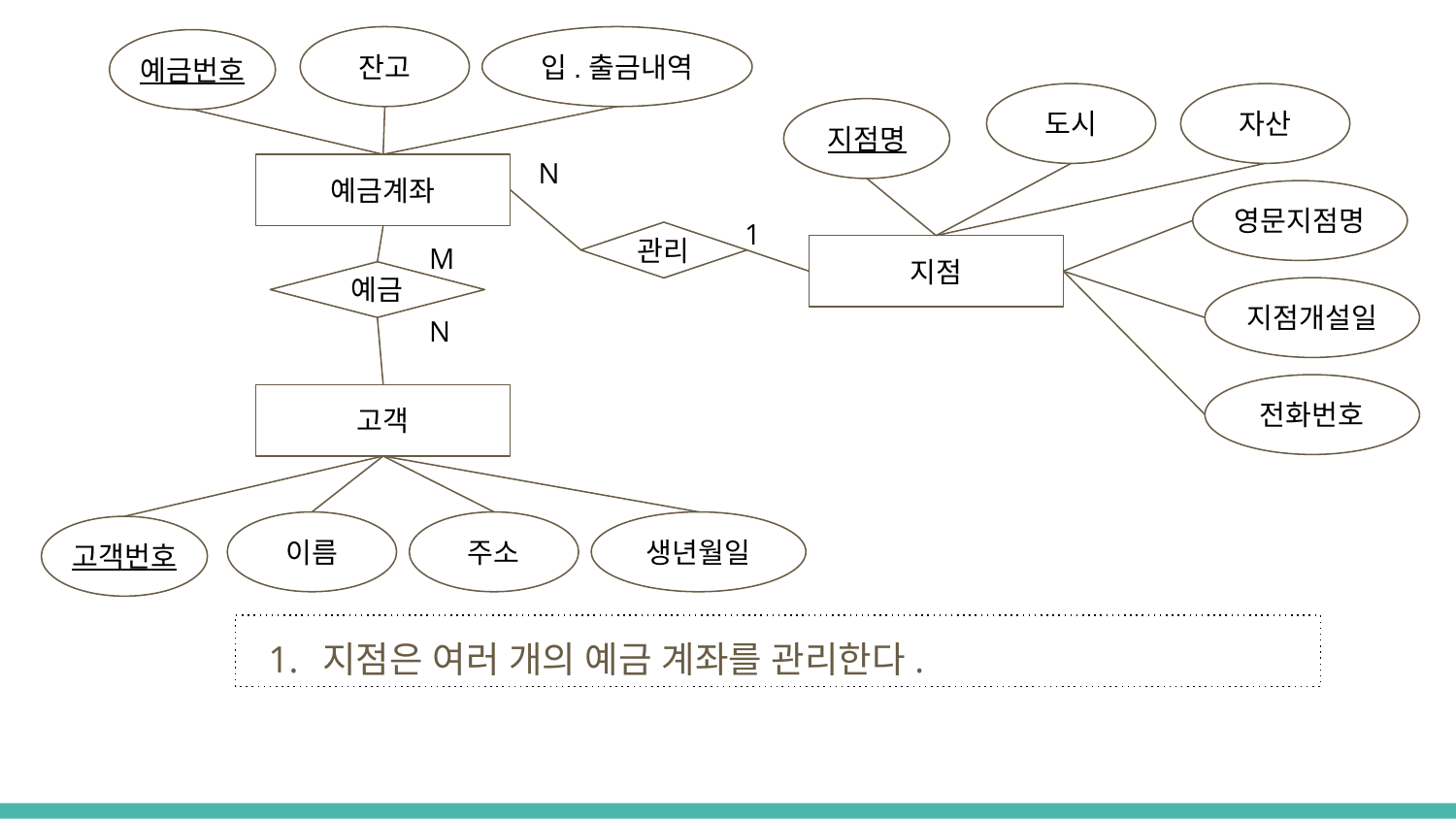

잔고
입.출금내역
예금번호
도시
자산
지점명
N
예금계좌
영문지점명
1
관리
M
지점
예금
지점개설일
N
전화번호
고객
이름
주소
생년월일
고객번호
지점은 여러 개의 예금 계좌를 관리한다.